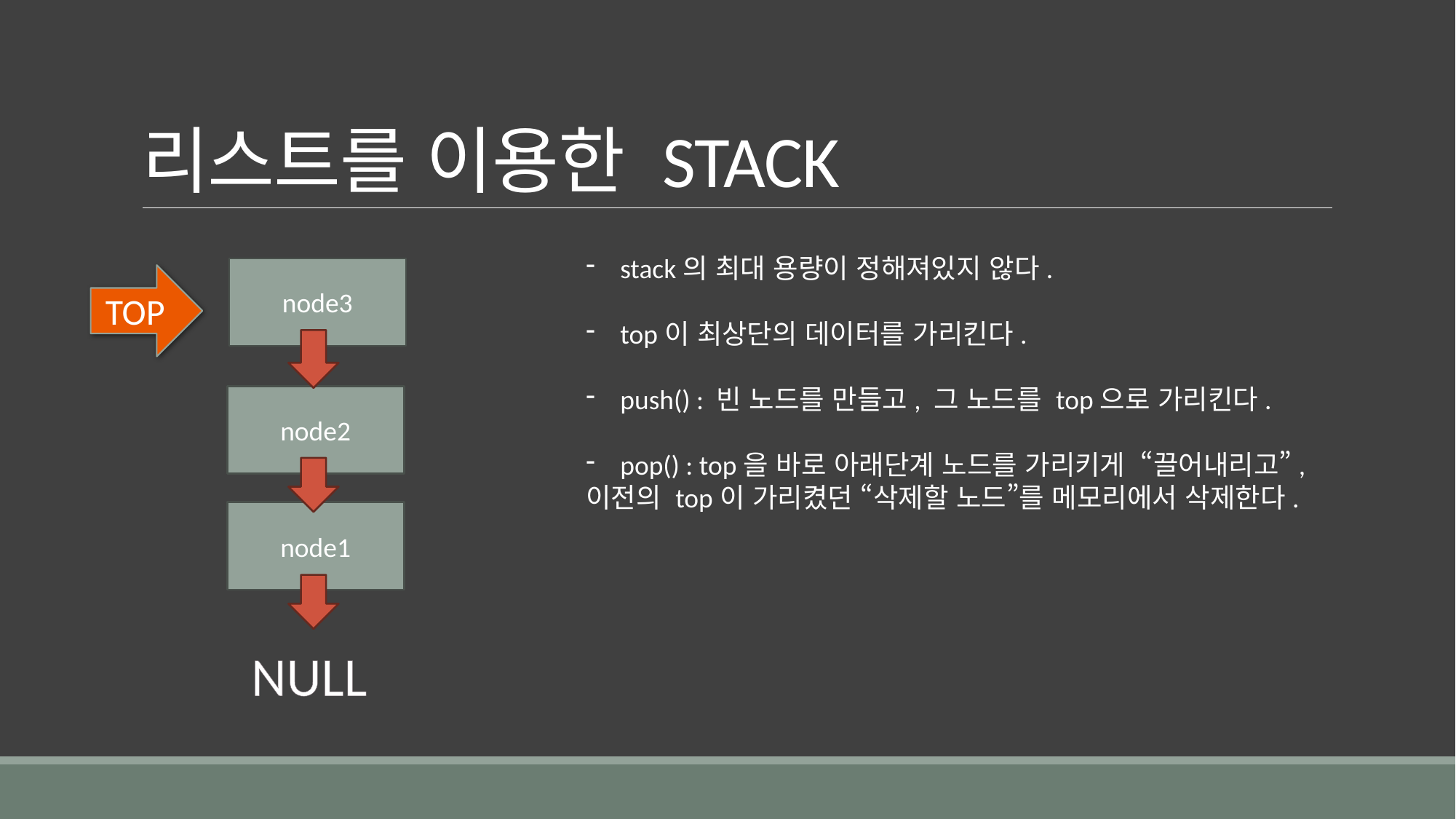

# 리스트를 이용한 STACK
stack의 최대 용량이 정해져있지 않다.

top이 최상단의 데이터를 가리킨다.

push() : 빈 노드를 만들고, 그 노드를 top으로 가리킨다.

pop() : top을 바로 아래단계 노드를 가리키게  “끌어내리고”,
이전의 top이 가리켰던 “삭제할 노드”를 메모리에서 삭제한다.

node3
TOP

node2

node1

NULL